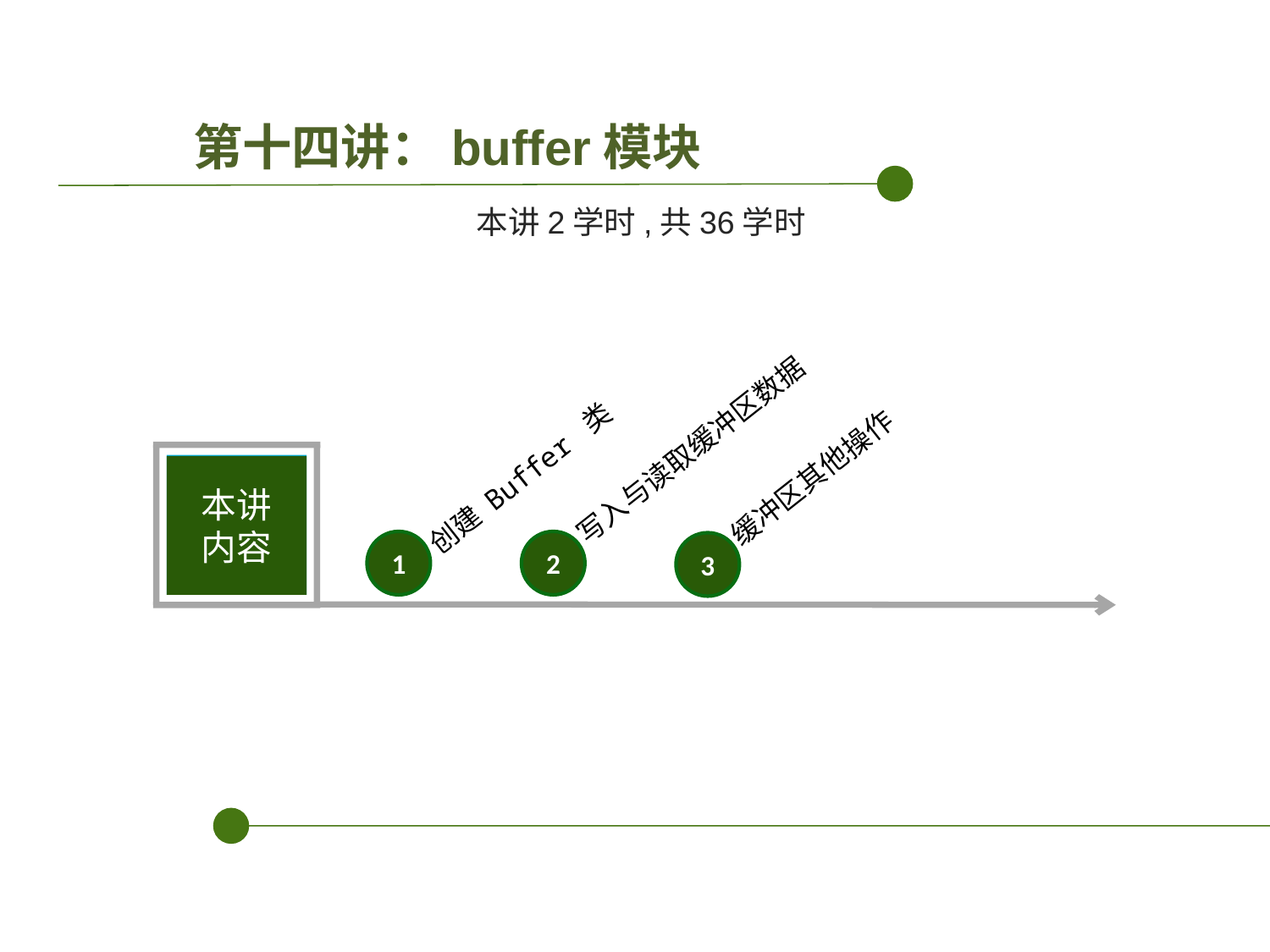

第十四讲：buffer模块

本讲2学时,共36学时

创建 Buffer 类
1
缓冲区其他操作
3
写入与读取缓冲区数据
2

培训机构
本讲
内容